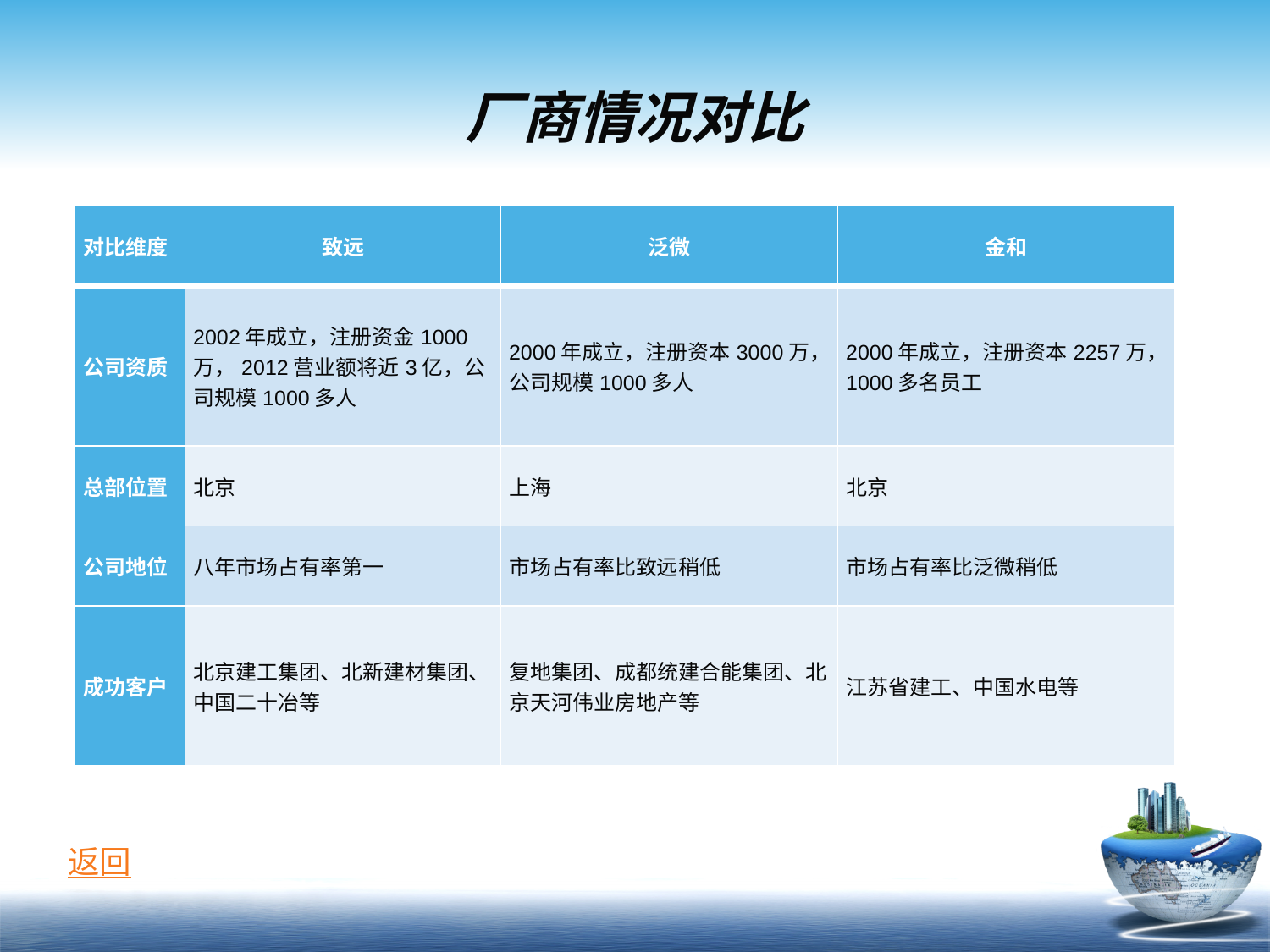

# 厂商情况对比
| 对比维度 | 致远 | 泛微 | 金和 |
| --- | --- | --- | --- |
| 公司资质 | 2002年成立，注册资金1000万，2012营业额将近3亿，公司规模1000多人 | 2000年成立，注册资本3000万，公司规模1000多人 | 2000年成立，注册资本2257万，1000多名员工 |
| 总部位置 | 北京 | 上海 | 北京 |
| 公司地位 | 八年市场占有率第一 | 市场占有率比致远稍低 | 市场占有率比泛微稍低 |
| 成功客户 | 北京建工集团、北新建材集团、中国二十冶等 | 复地集团、成都统建合能集团、北京天河伟业房地产等 | 江苏省建工、中国水电等 |
返回